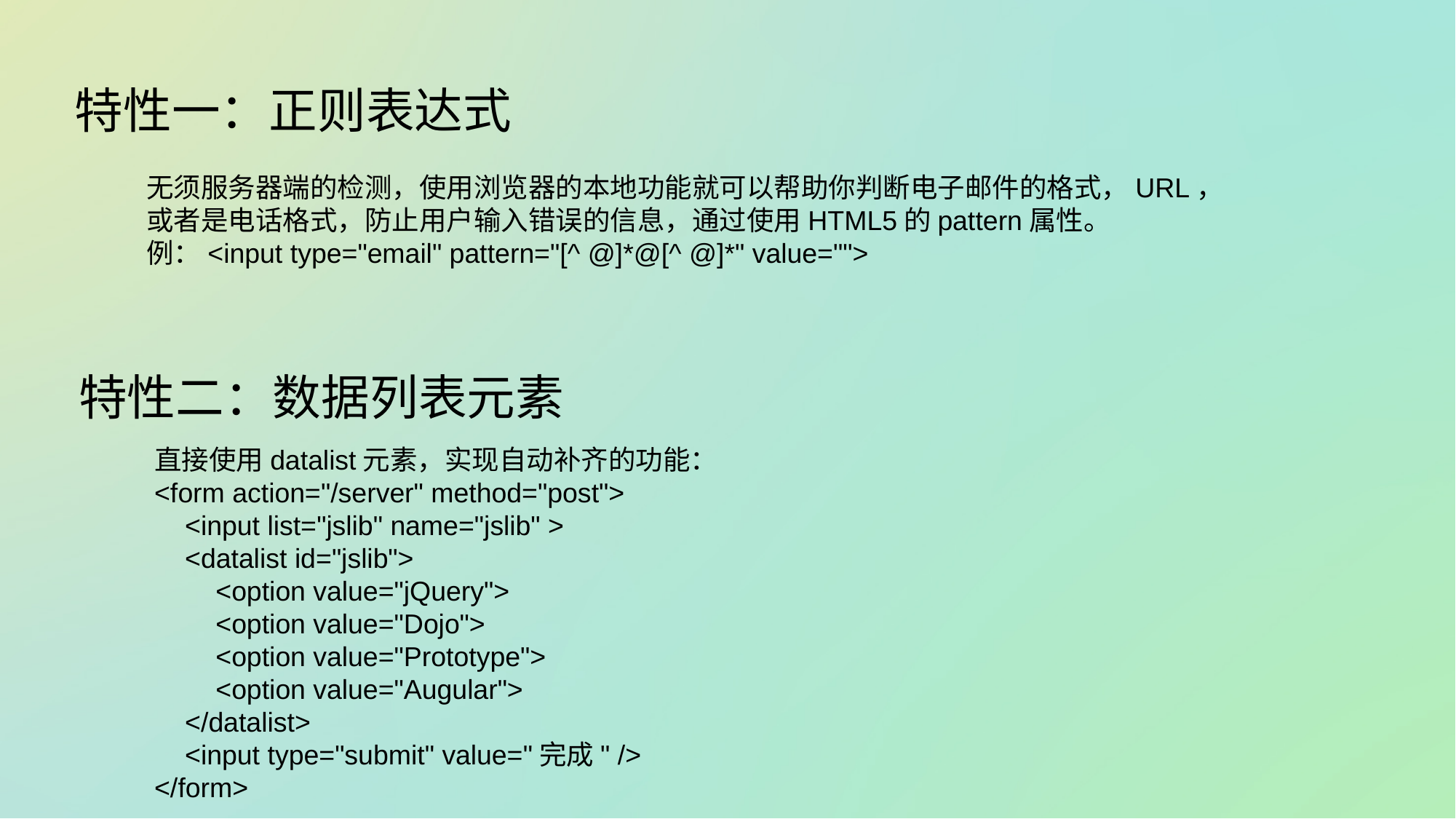

特性一：正则表达式
无须服务器端的检测，使用浏览器的本地功能就可以帮助你判断电子邮件的格式，URL，或者是电话格式，防止用户输入错误的信息，通过使用HTML5的pattern属性。
例：<input type="email" pattern="[^ @]*@[^ @]*" value="">
特性二：数据列表元素
直接使用datalist元素，实现自动补齐的功能：
<form action="/server" method="post">
    <input list="jslib" name="jslib" >
    <datalist id="jslib">
        <option value="jQuery">
        <option value="Dojo">
        <option value="Prototype">
        <option value="Augular">
    </datalist>
    <input type="submit" value="完成" />
</form>